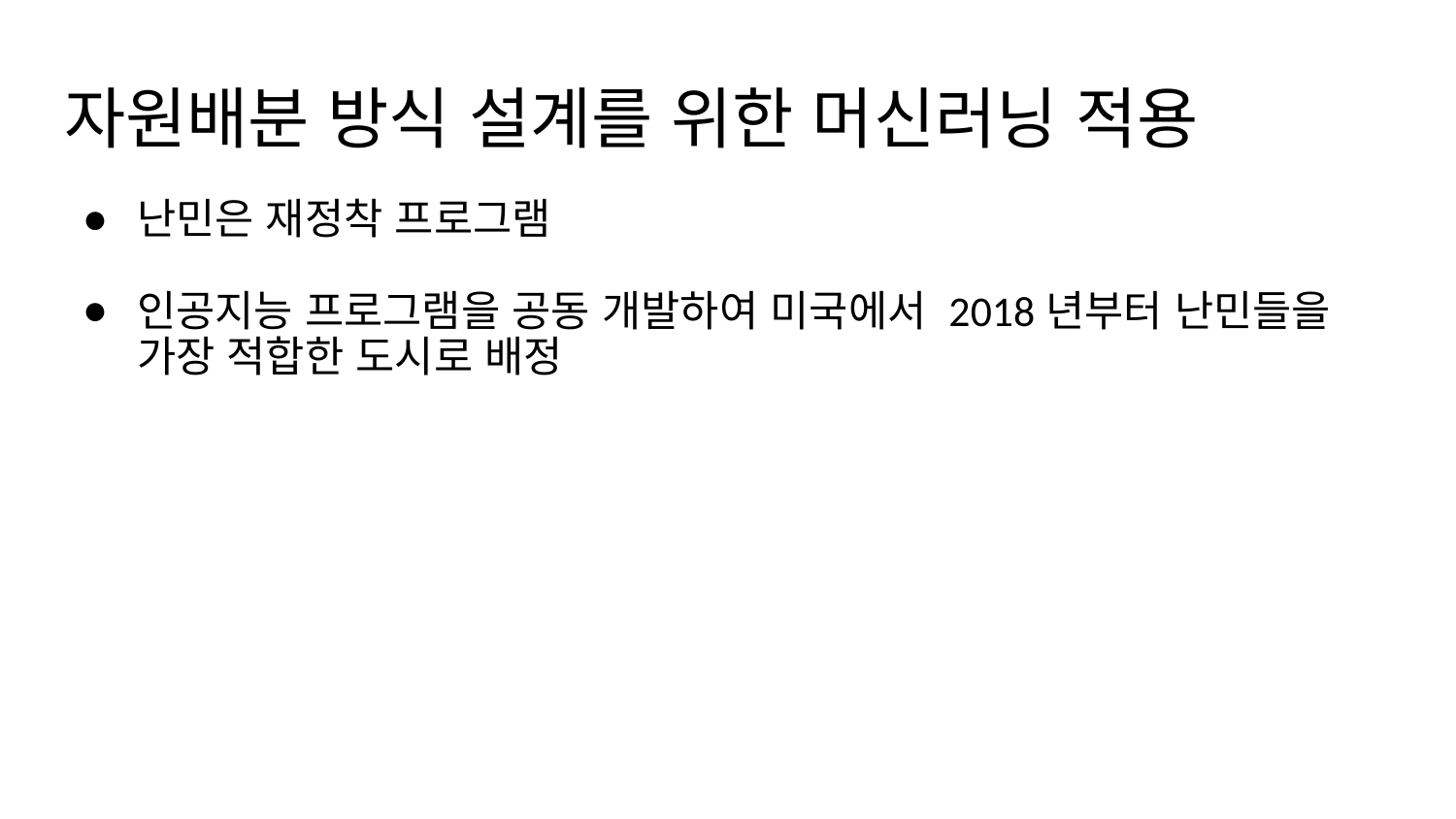

# 자원배분 방식 설계를 위한 머신러닝 적용
난민은 재정착 프로그램

인공지능 프로그램을 공동 개발하여 미국에서 2018년부터 난민들을 가장 적합한 도시로 배정